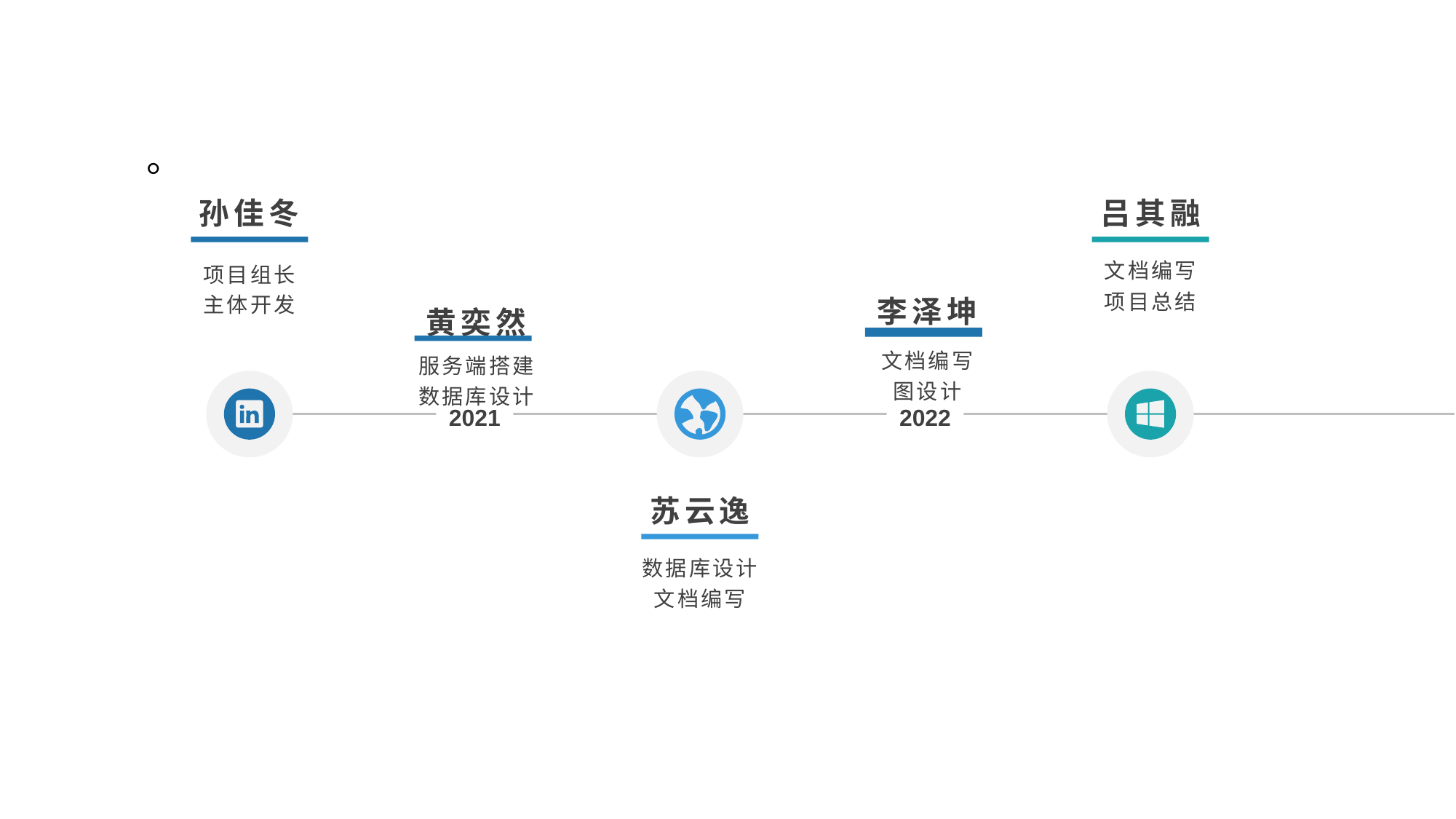

。
孙佳冬
吕其融

文档编写
项目总结
项目组长
主体开发
李泽坤
黄奕然

文档编写
图设计
服务端搭建
数据库设计

2021
2022
苏云逸

数据库设计
文档编写